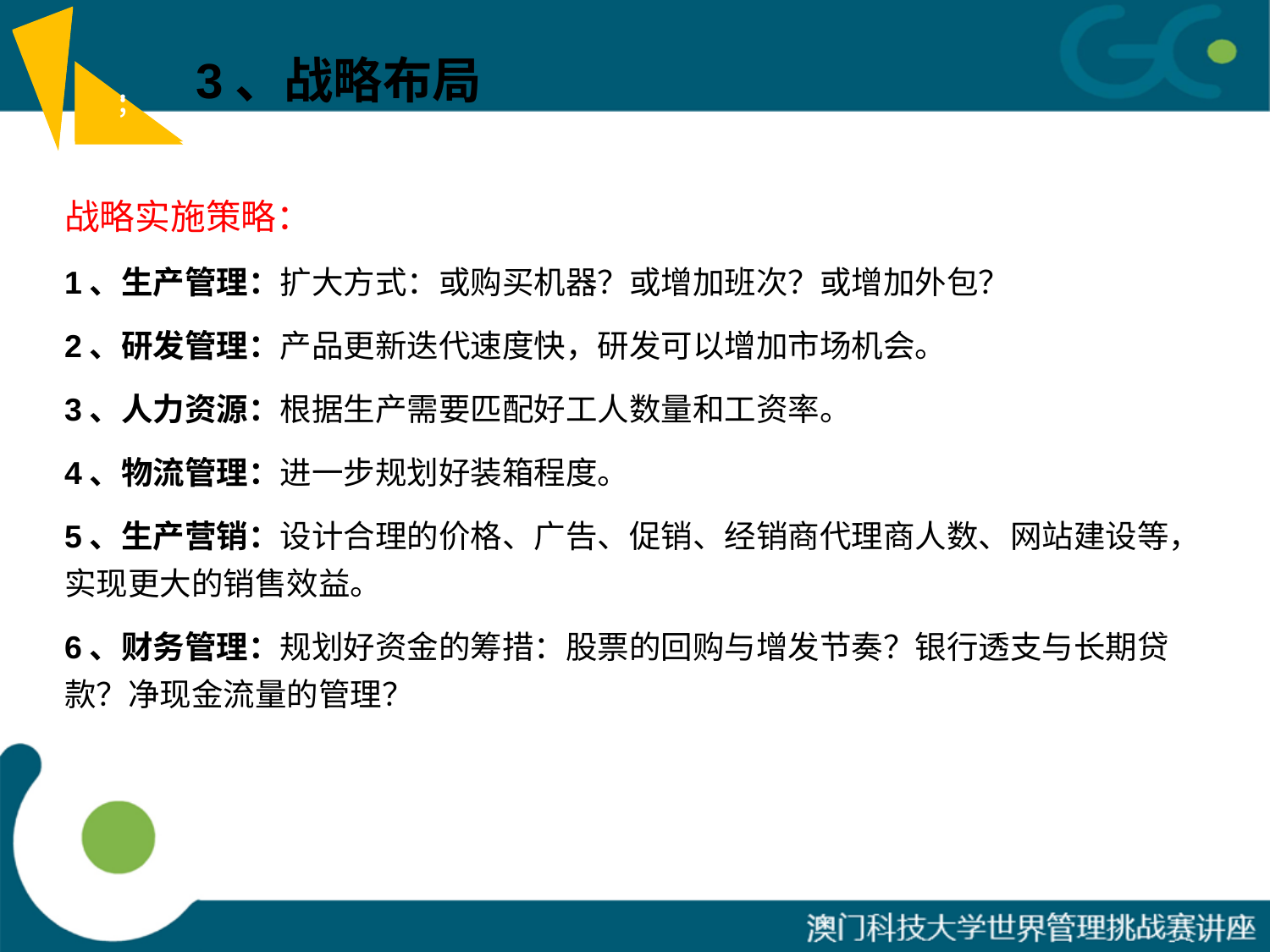

3、战略布局

；
；
战略实施策略：
1、生产管理：扩大方式：或购买机器？或增加班次？或增加外包？
2、研发管理：产品更新迭代速度快，研发可以增加市场机会。
3、人力资源：根据生产需要匹配好工人数量和工资率。
4、物流管理：进一步规划好装箱程度。
5、生产营销：设计合理的价格、广告、促销、经销商代理商人数、网站建设等，实现更大的销售效益。
6、财务管理：规划好资金的筹措：股票的回购与增发节奏？银行透支与长期贷款？净现金流量的管理？